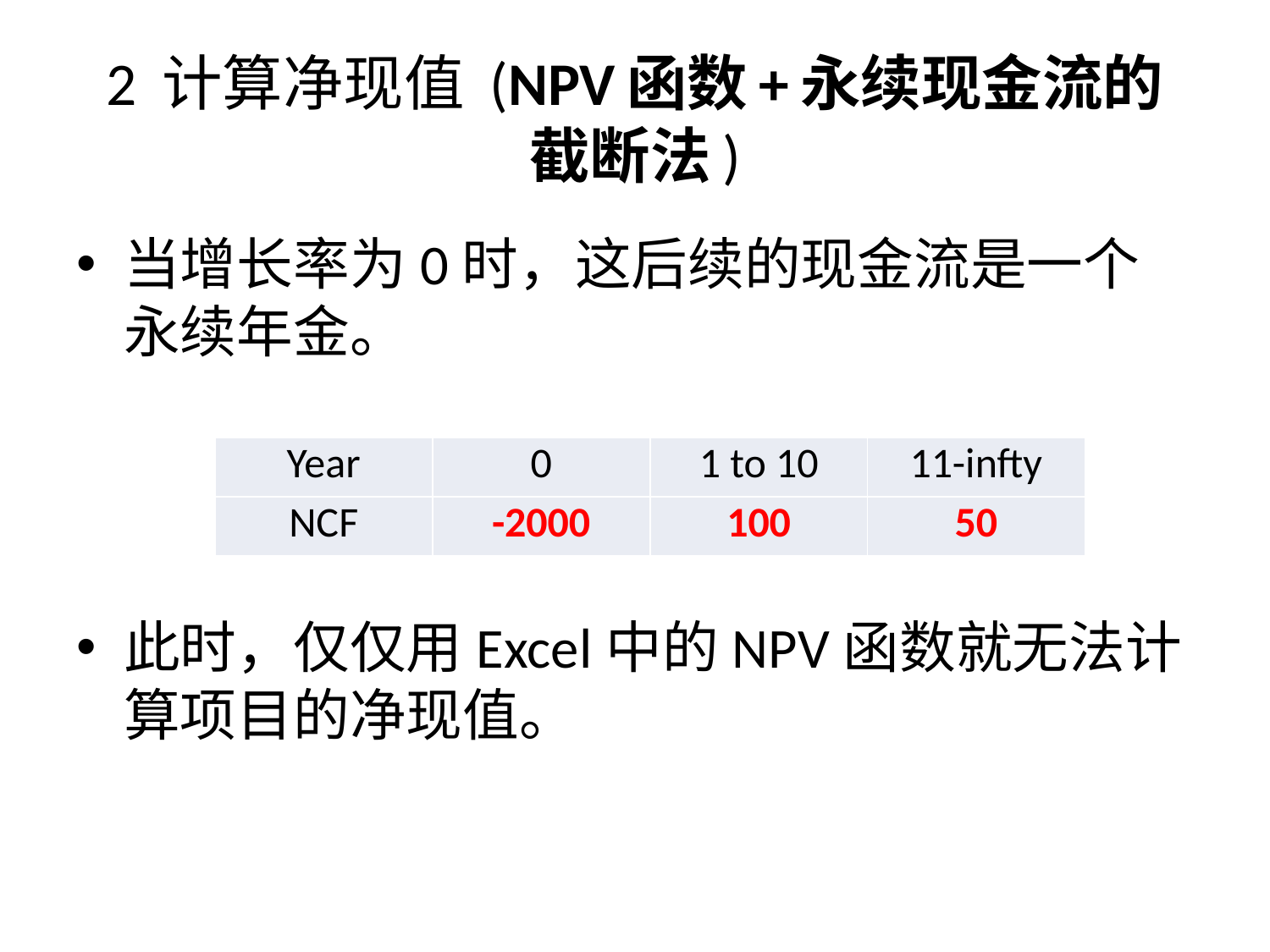

# 2 计算净现值 (NPV函数+永续现金流的截断法)
当增长率为0时，这后续的现金流是一个永续年金。

此时，仅仅用Excel中的NPV函数就无法计算项目的净现值。
| Year | 0 | 1 to 10 | 11-infty |
| --- | --- | --- | --- |
| NCF | -2000 | 100 | 50 |